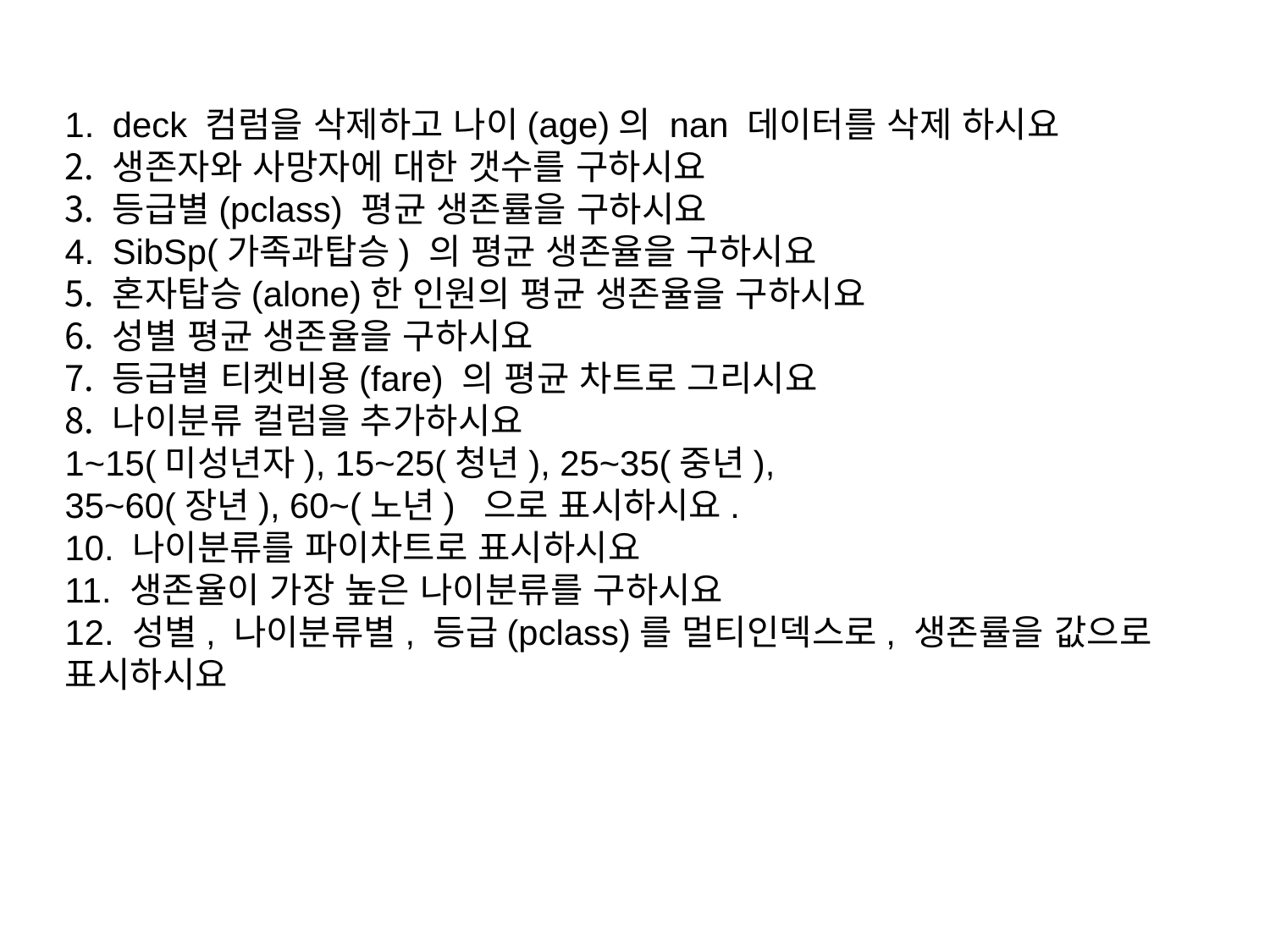

deck 컴럼을 삭제하고 나이(age)의 nan 데이터를 삭제 하시요
생존자와 사망자에 대한 갯수를 구하시요
등급별(pclass) 평균 생존률을 구하시요
SibSp(가족과탑승) 의 평균 생존율을 구하시요
혼자탑승(alone)한 인원의 평균 생존율을 구하시요
성별 평균 생존율을 구하시요
등급별 티켓비용(fare) 의 평균 차트로 그리시요
나이분류 컬럼을 추가하시요
1~15(미성년자), 15~25(청년), 25~35(중년),
35~60(장년), 60~(노년)  으로 표시하시요.
10. 나이분류를 파이차트로 표시하시요
11. 생존율이 가장 높은 나이분류를 구하시요
12. 성별, 나이분류별, 등급(pclass)를 멀티인덱스로, 생존률을 값으로
표시하시요